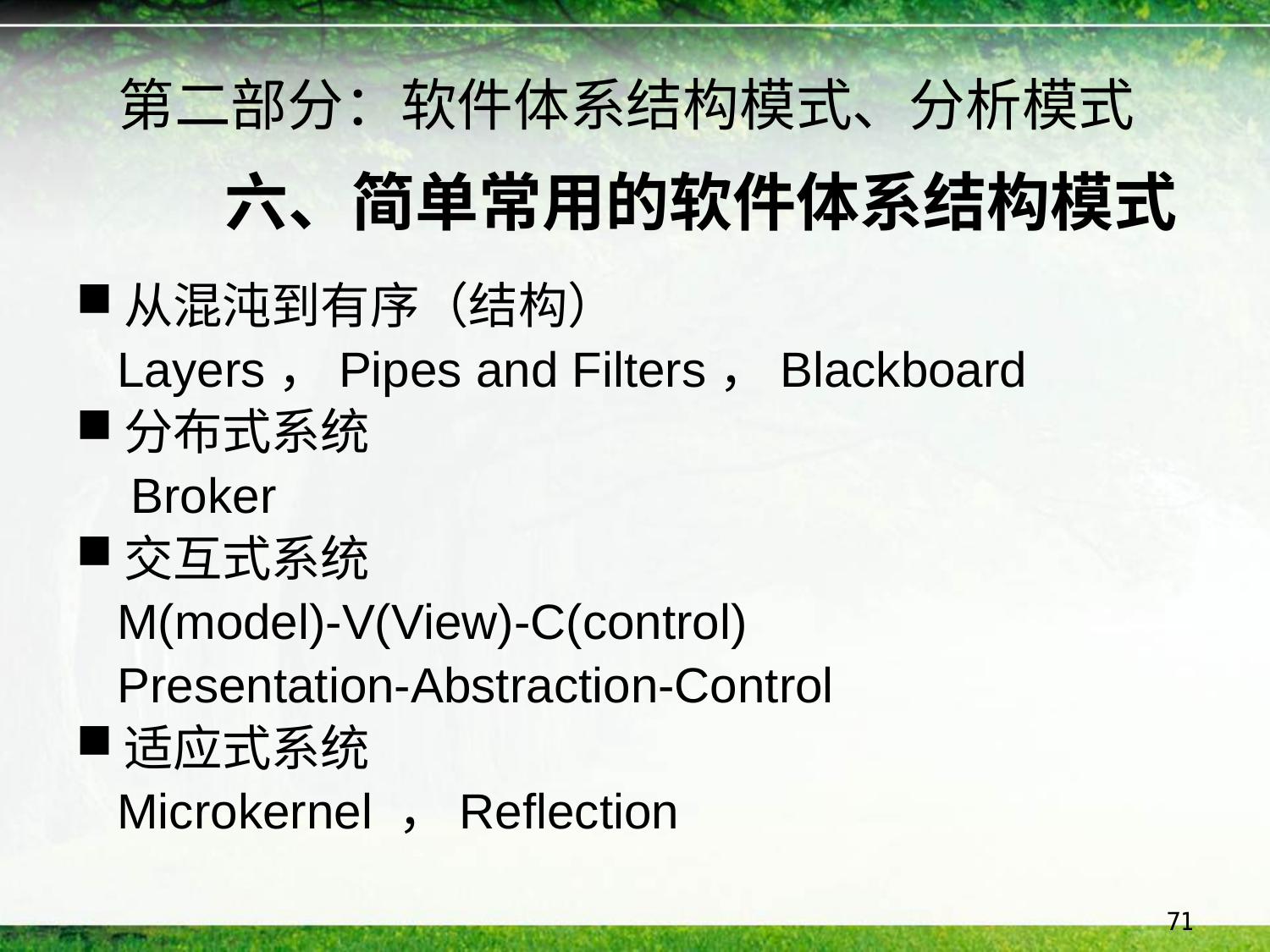

第二部分：软件体系结构模式、分析模式
# 六、简单常用的软件体系结构模式
从混沌到有序（结构）
   Layers，Pipes and Filters，Blackboard
分布式系统
    Broker
交互式系统
   M(model)-V(View)-C(control)
   Presentation-Abstraction-Control
适应式系统
   Microkernel ，Reflection
71